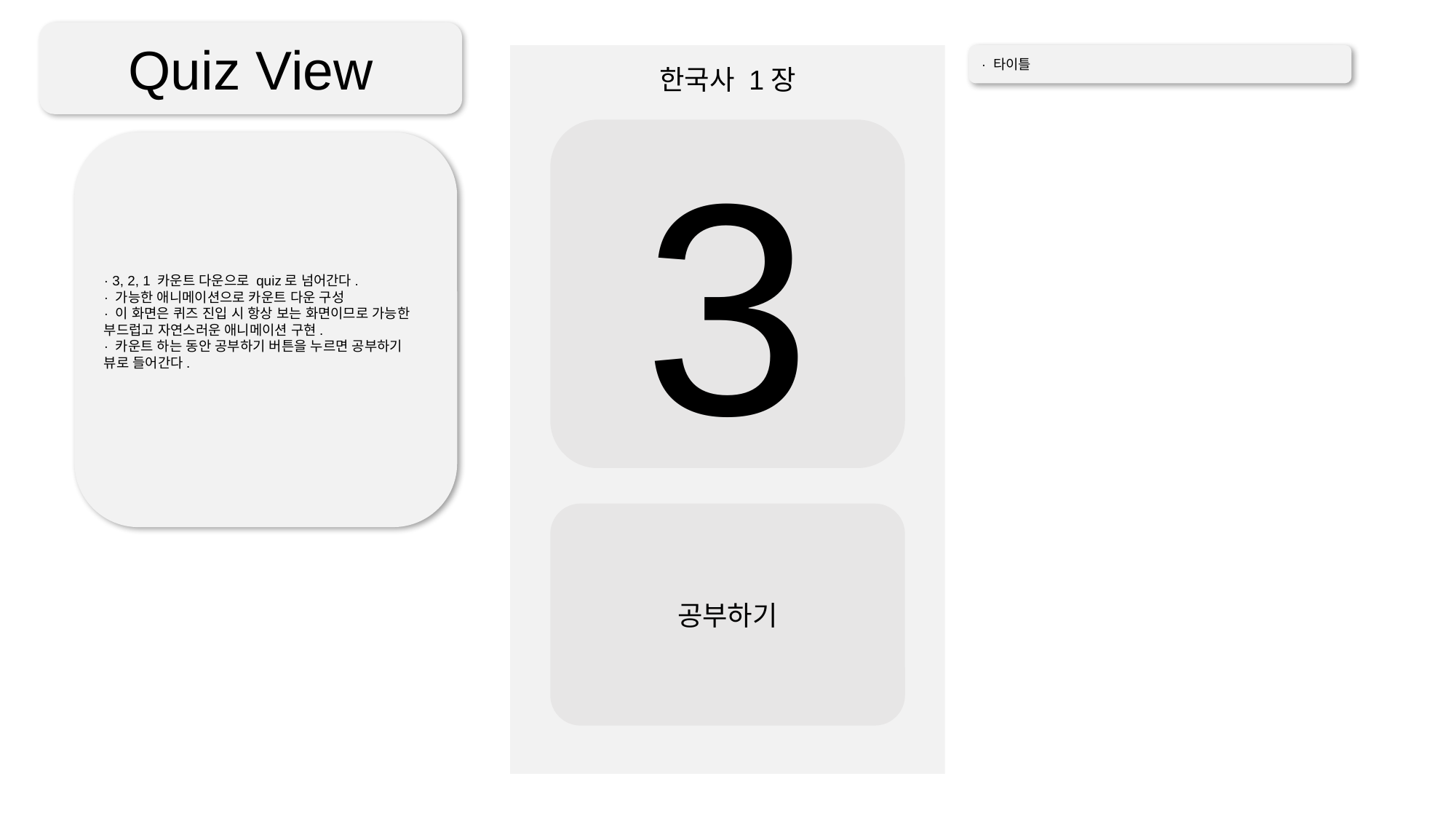

Quiz View

· 타이틀
한국사 1장
3
· 3, 2, 1 카운트 다운으로 quiz로 넘어간다.
· 가능한 애니메이션으로 카운트 다운 구성
· 이 화면은 퀴즈 진입 시 항상 보는 화면이므로 가능한 부드럽고 자연스러운 애니메이션 구현.
· 카운트 하는 동안 공부하기 버튼을 누르면 공부하기 뷰로 들어간다.

공부하기